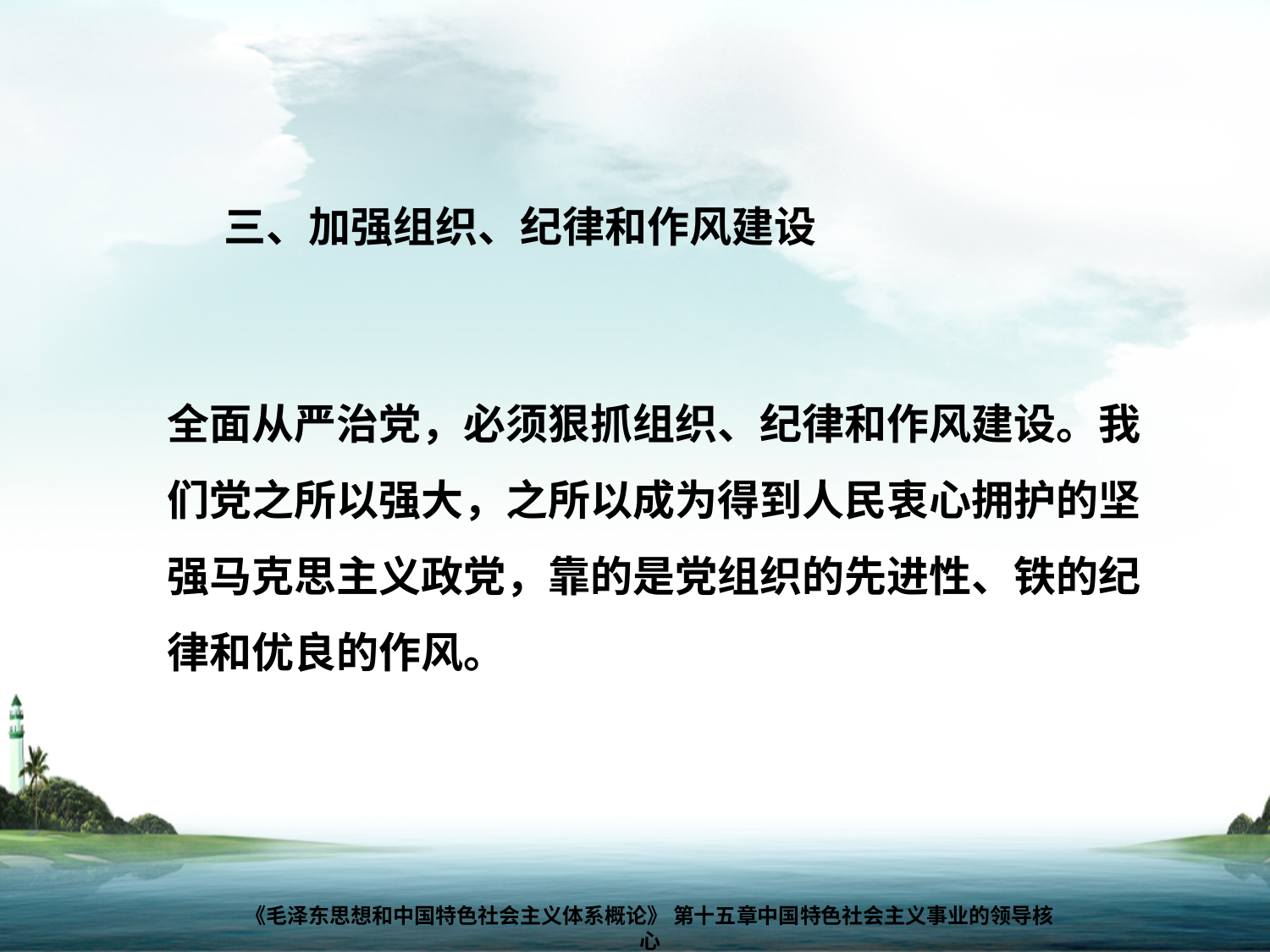

三、加强组织、纪律和作风建设
全面从严治党，必须狠抓组织、纪律和作风建设。我们党之所以强大，之所以成为得到人民衷心拥护的坚强马克思主义政党，靠的是党组织的先进性、铁的纪律和优良的作风。
《毛泽东思想和中国特色社会主义体系概论》 第十五章中国特色社会主义事业的领导核心